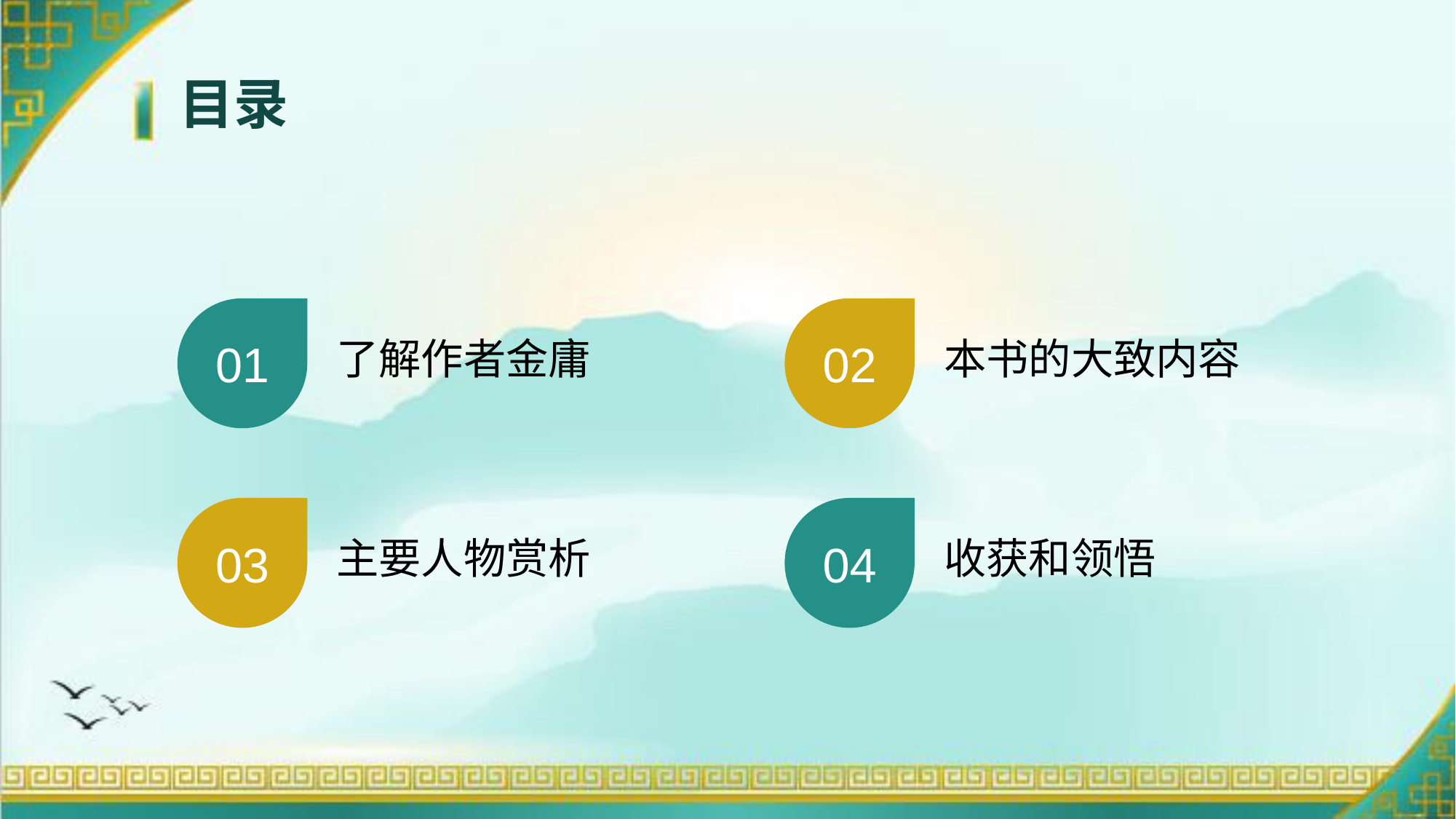

目录
01
02
了解作者金庸
本书的大致内容
03
04
主要人物赏析
收获和领悟